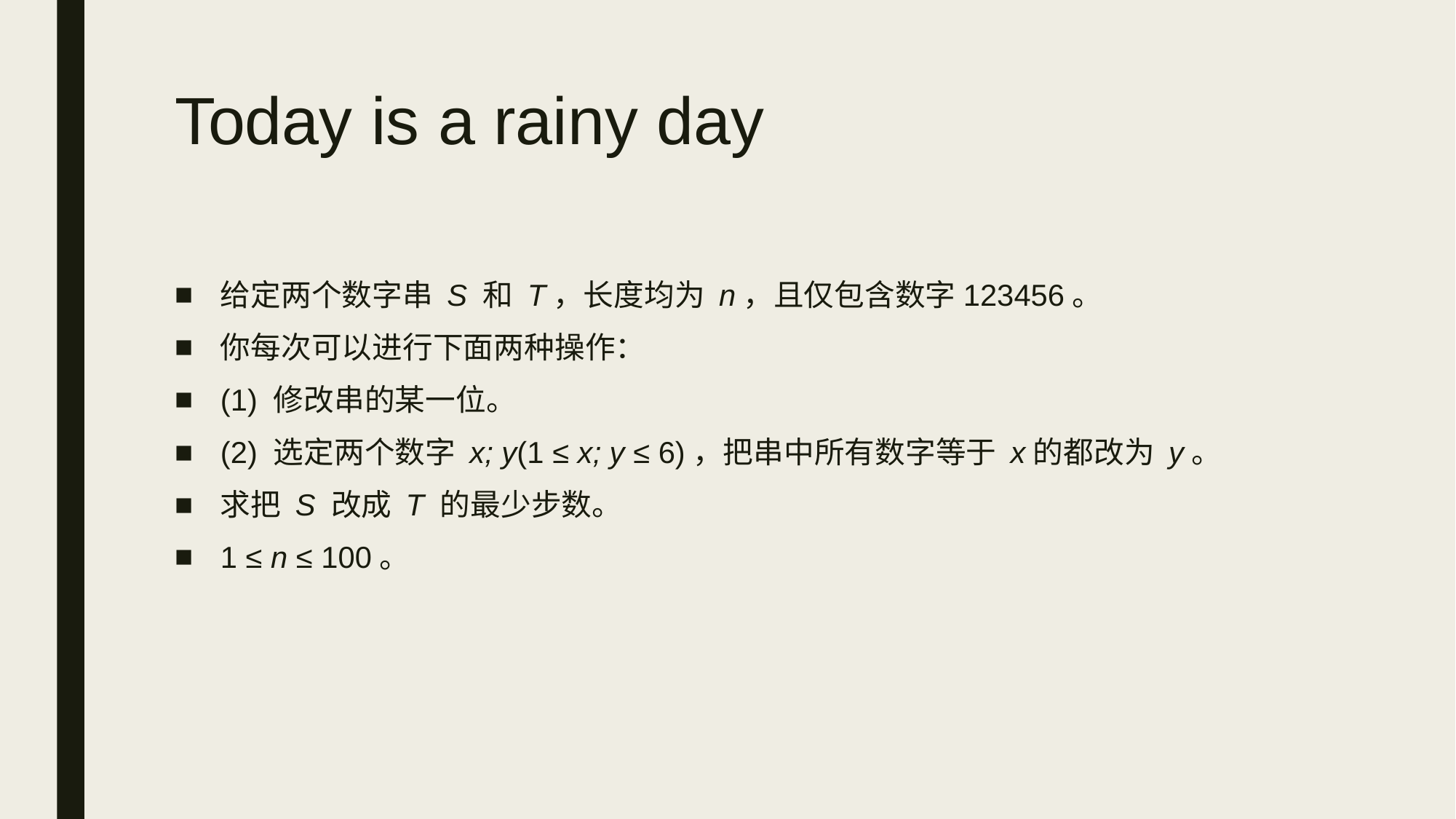

# Today is a rainy day
给定两个数字串 S 和 T，长度均为 n，且仅包含数字123456。
你每次可以进行下面两种操作：
(1) 修改串的某一位。
(2) 选定两个数字 x; y(1 ≤ x; y ≤ 6)，把串中所有数字等于 x的都改为 y。
求把 S 改成 T 的最少步数。
1 ≤ n ≤ 100。